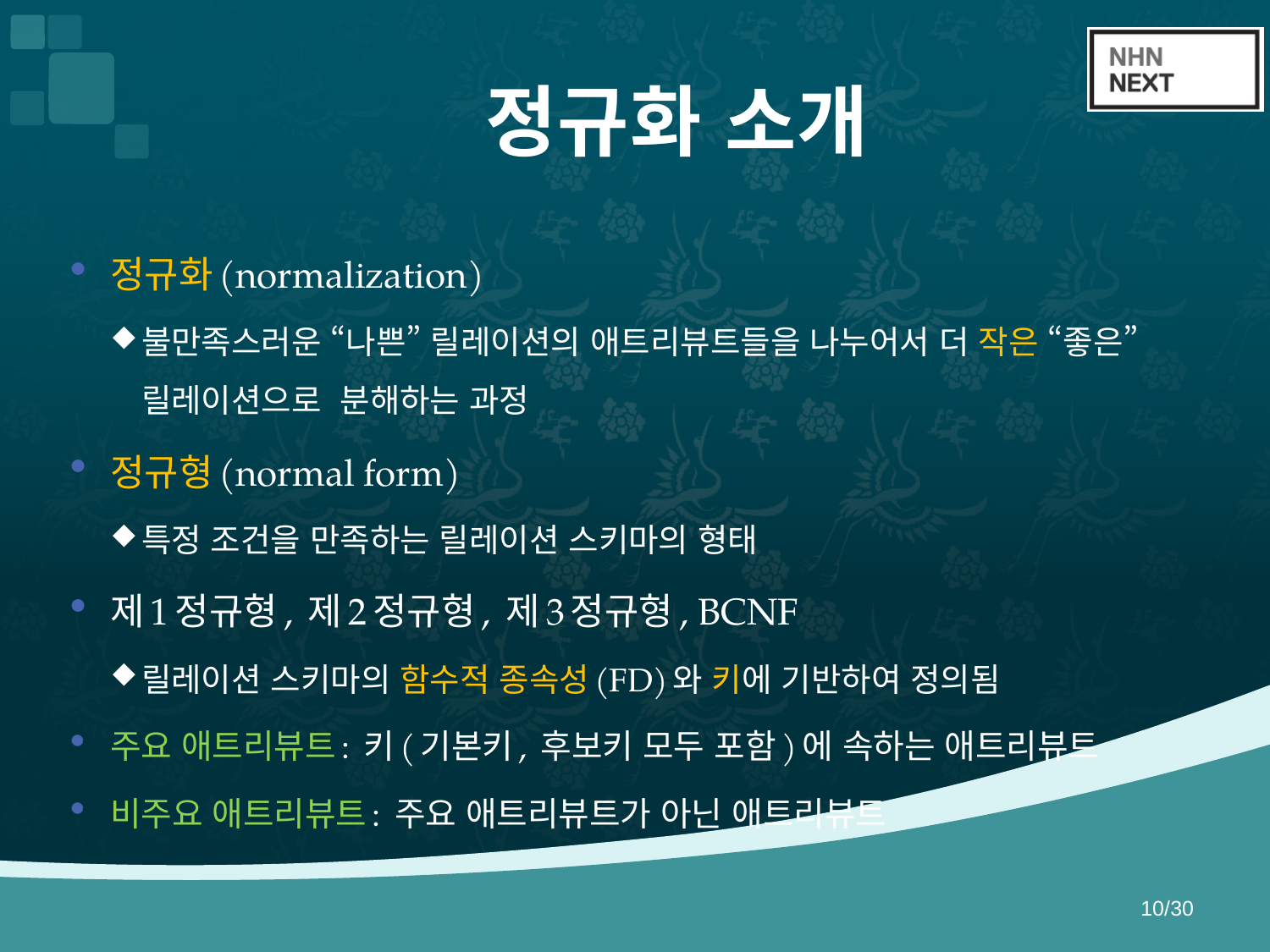

# 정규화 소개
정규화(normalization)
불만족스러운 “나쁜” 릴레이션의 애트리뷰트들을 나누어서 더 작은 “좋은” 릴레이션으로  분해하는 과정
정규형(normal form)
특정 조건을 만족하는 릴레이션 스키마의 형태
제1정규형, 제2정규형, 제3정규형, BCNF
릴레이션 스키마의 함수적 종속성(FD)와 키에 기반하여 정의됨
주요 애트리뷰트: 키(기본키, 후보키 모두 포함)에 속하는 애트리뷰트
비주요 애트리뷰트: 주요 애트리뷰트가 아닌 애트리뷰트
10/30